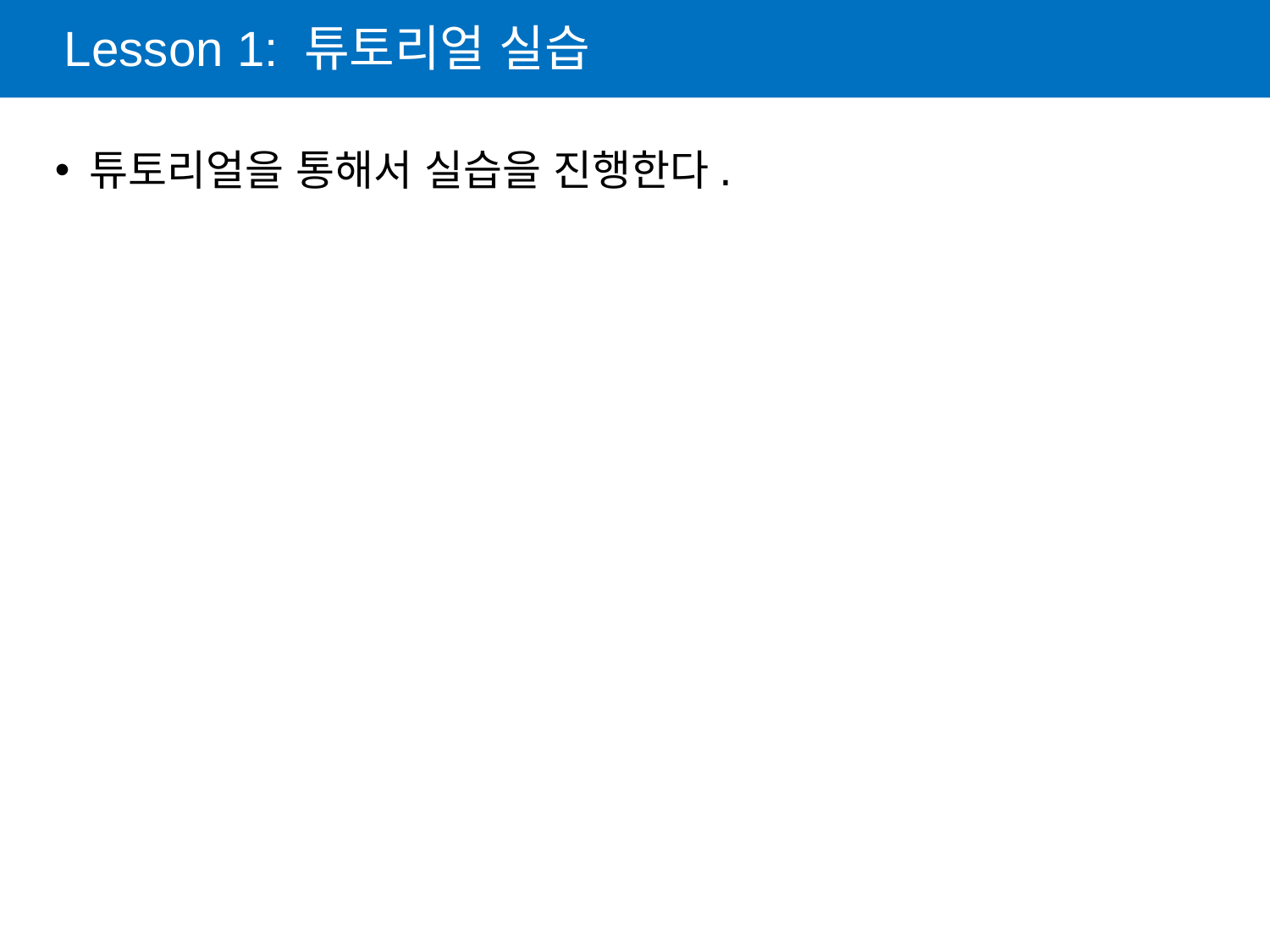

# Lesson 1: 튜토리얼 실습
 튜토리얼을 통해서 실습을 진행한다.